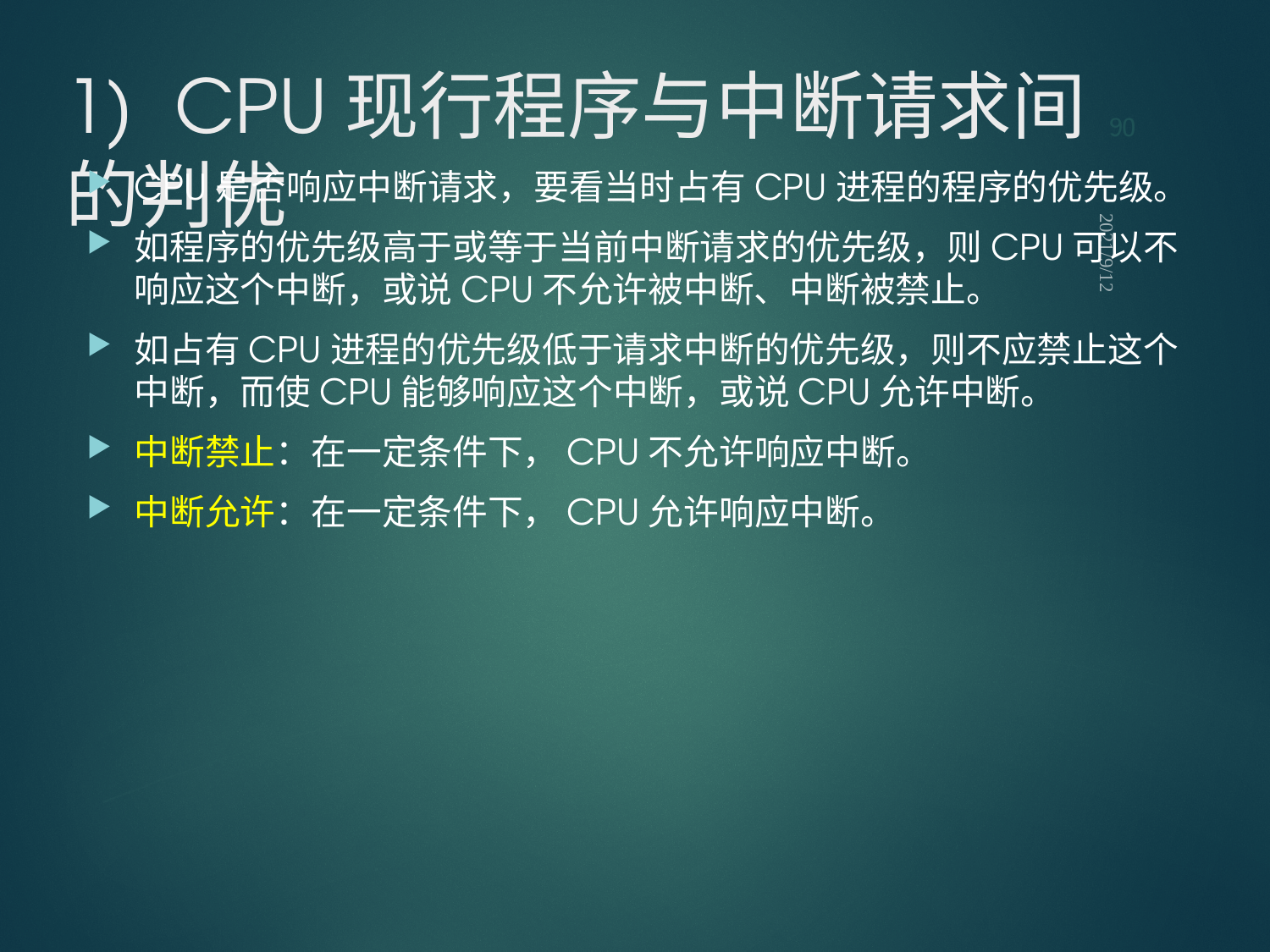

90
# 1)  CPU现行程序与中断请求间的判优
CPU是否响应中断请求，要看当时占有CPU进程的程序的优先级。
如程序的优先级高于或等于当前中断请求的优先级，则CPU可以不响应这个中断，或说CPU不允许被中断、中断被禁止。
如占有CPU进程的优先级低于请求中断的优先级，则不应禁止这个中断，而使CPU能够响应这个中断，或说CPU允许中断。
中断禁止：在一定条件下，CPU不允许响应中断。
中断允许：在一定条件下，CPU允许响应中断。
2021/9/12